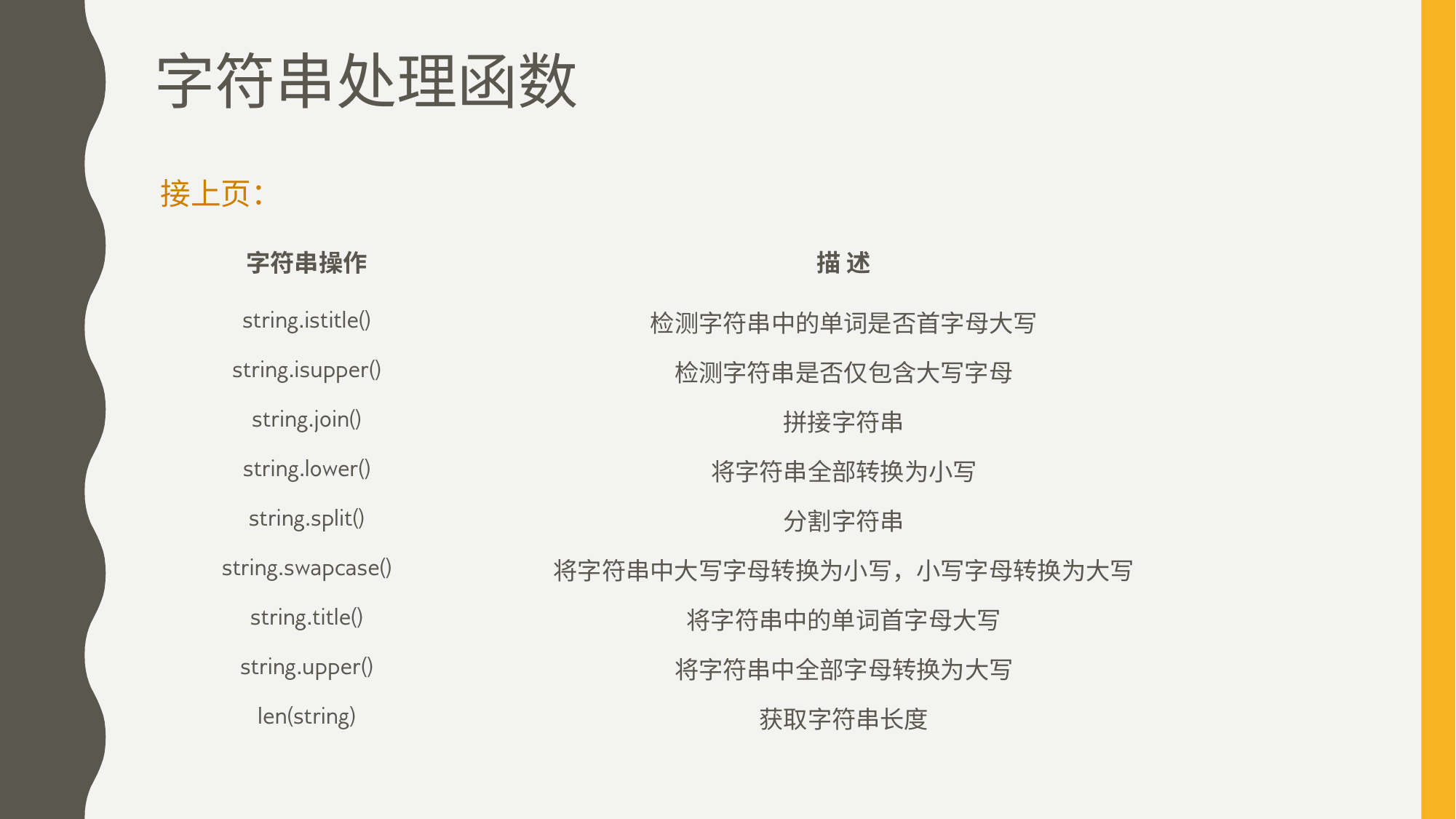

# 字符串处理函数
接上页：

| 字符串操作 | 描 述 |
| --- | --- |
| string.istitle() | 检测字符串中的单词是否首字母大写 |
| string.isupper() | 检测字符串是否仅包含大写字母 |
| string.join() | 拼接字符串 |
| string.lower() | 将字符串全部转换为小写 |
| string.split() | 分割字符串 |
| string.swapcase() | 将字符串中大写字母转换为小写，小写字母转换为大写 |
| string.title() | 将字符串中的单词首字母大写 |
| string.upper() | 将字符串中全部字母转换为大写 |
| len(string) | 获取字符串长度 |